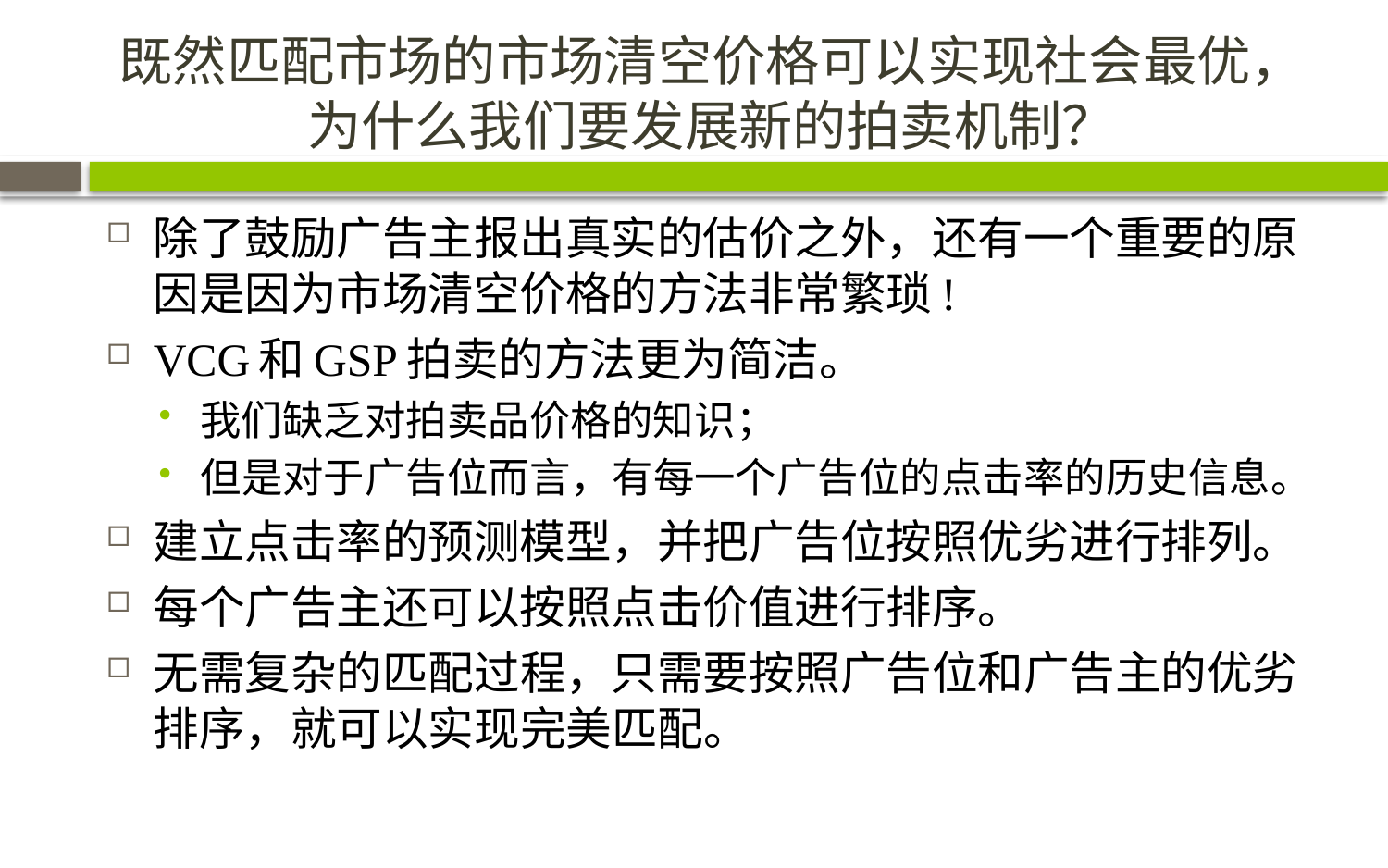

# 既然匹配市场的市场清空价格可以实现社会最优，为什么我们要发展新的拍卖机制？
除了鼓励广告主报出真实的估价之外，还有一个重要的原因是因为市场清空价格的方法非常繁琐!
VCG和GSP拍卖的方法更为简洁。
我们缺乏对拍卖品价格的知识；
但是对于广告位而言，有每一个广告位的点击率的历史信息。
建立点击率的预测模型，并把广告位按照优劣进行排列。
每个广告主还可以按照点击价值进行排序。
无需复杂的匹配过程，只需要按照广告位和广告主的优劣排序，就可以实现完美匹配。